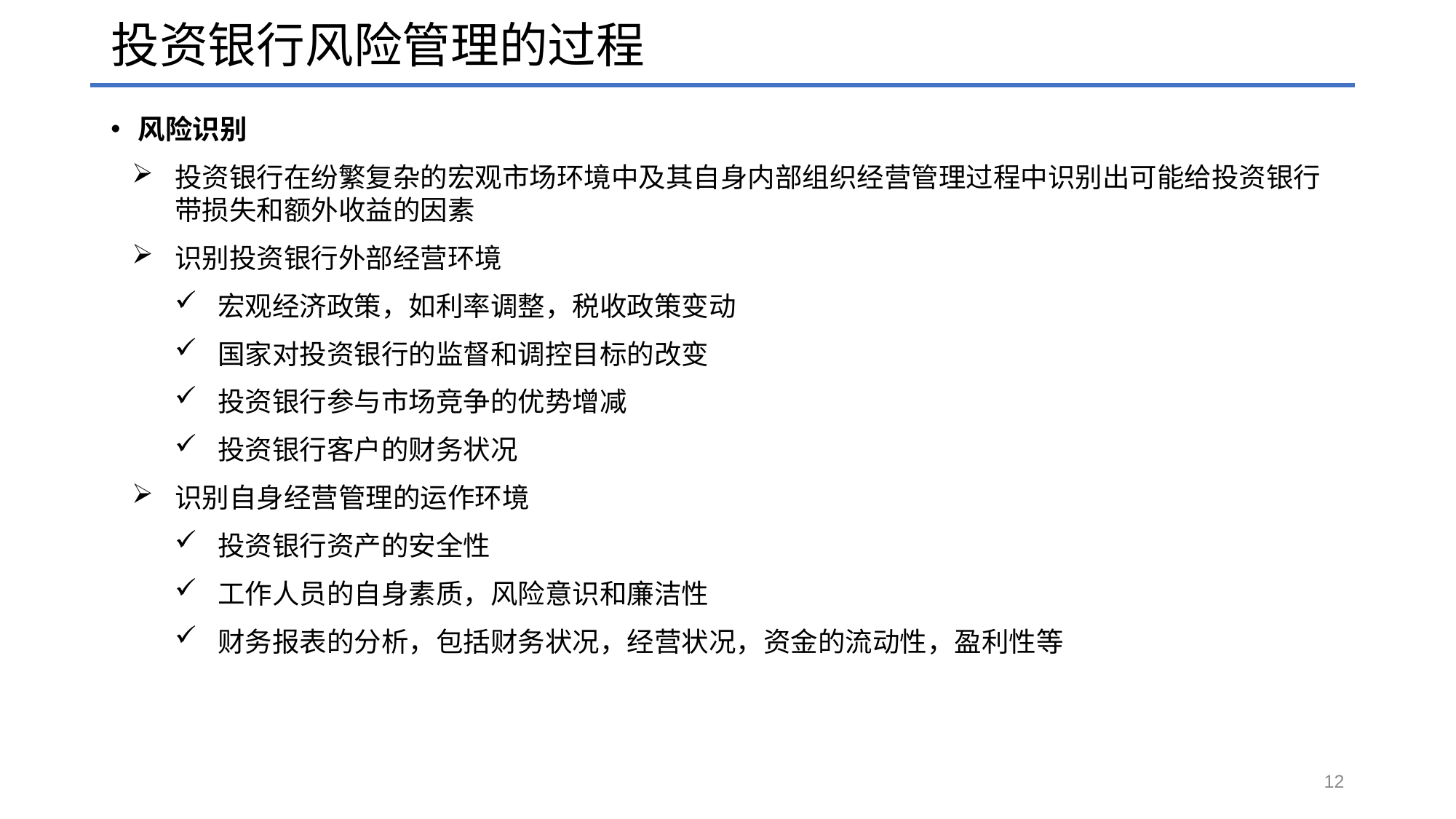

# 投资银行风险管理的过程
风险识别
投资银行在纷繁复杂的宏观市场环境中及其自身内部组织经营管理过程中识别出可能给投资银行带损失和额外收益的因素
识别投资银行外部经营环境
宏观经济政策，如利率调整，税收政策变动
国家对投资银行的监督和调控目标的改变
投资银行参与市场竞争的优势增减
投资银行客户的财务状况
识别自身经营管理的运作环境
投资银行资产的安全性
工作人员的自身素质，风险意识和廉洁性
财务报表的分析，包括财务状况，经营状况，资金的流动性，盈利性等
12